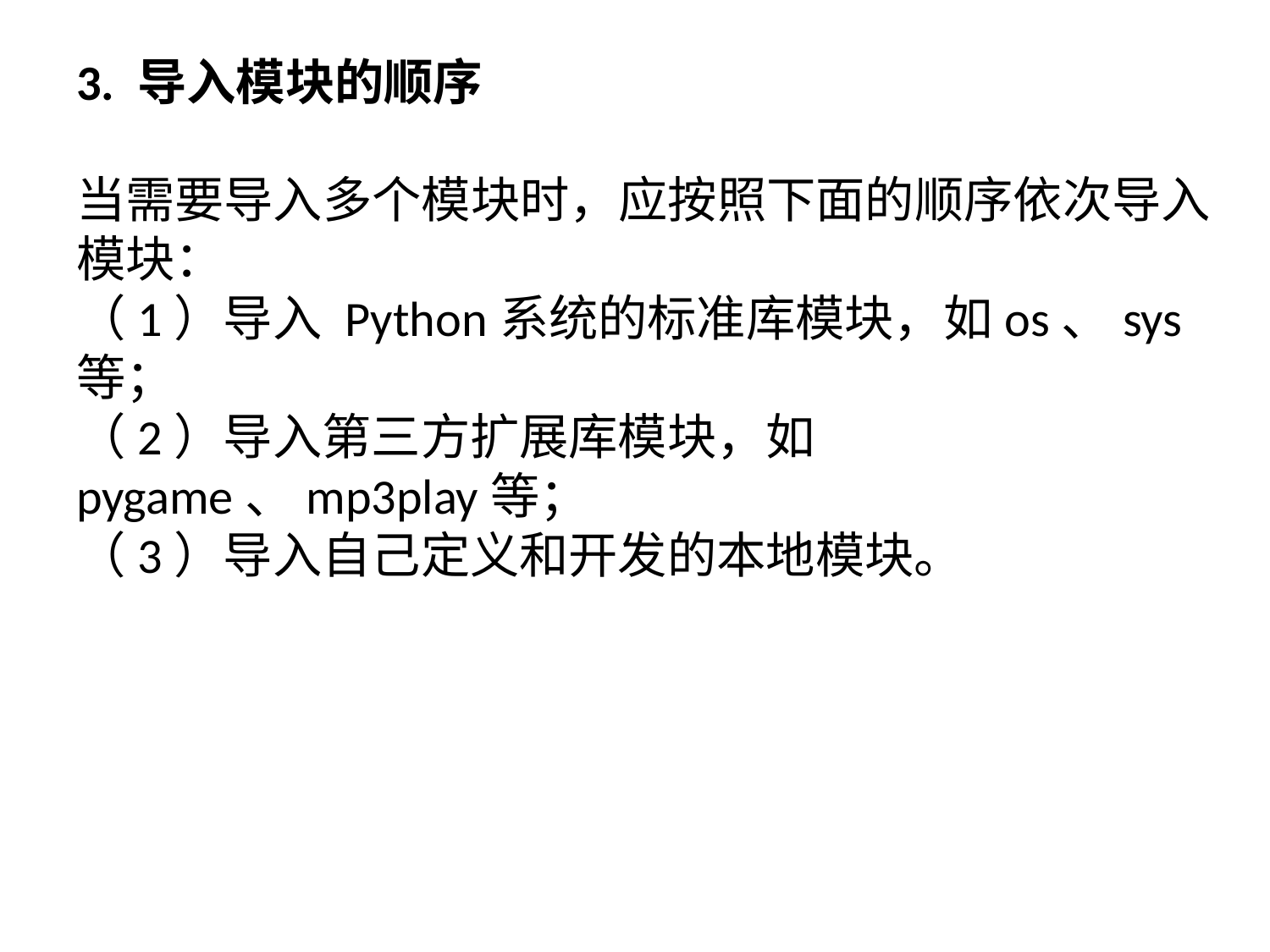

# 3. 导入模块的顺序 当需要导入多个模块时，应按照下面的顺序依次导入模块： （1）导入 Python系统的标准库模块，如os、sys等； （2）导入第三方扩展库模块，如pygame、mp3play等； （3）导入自己定义和开发的本地模块。